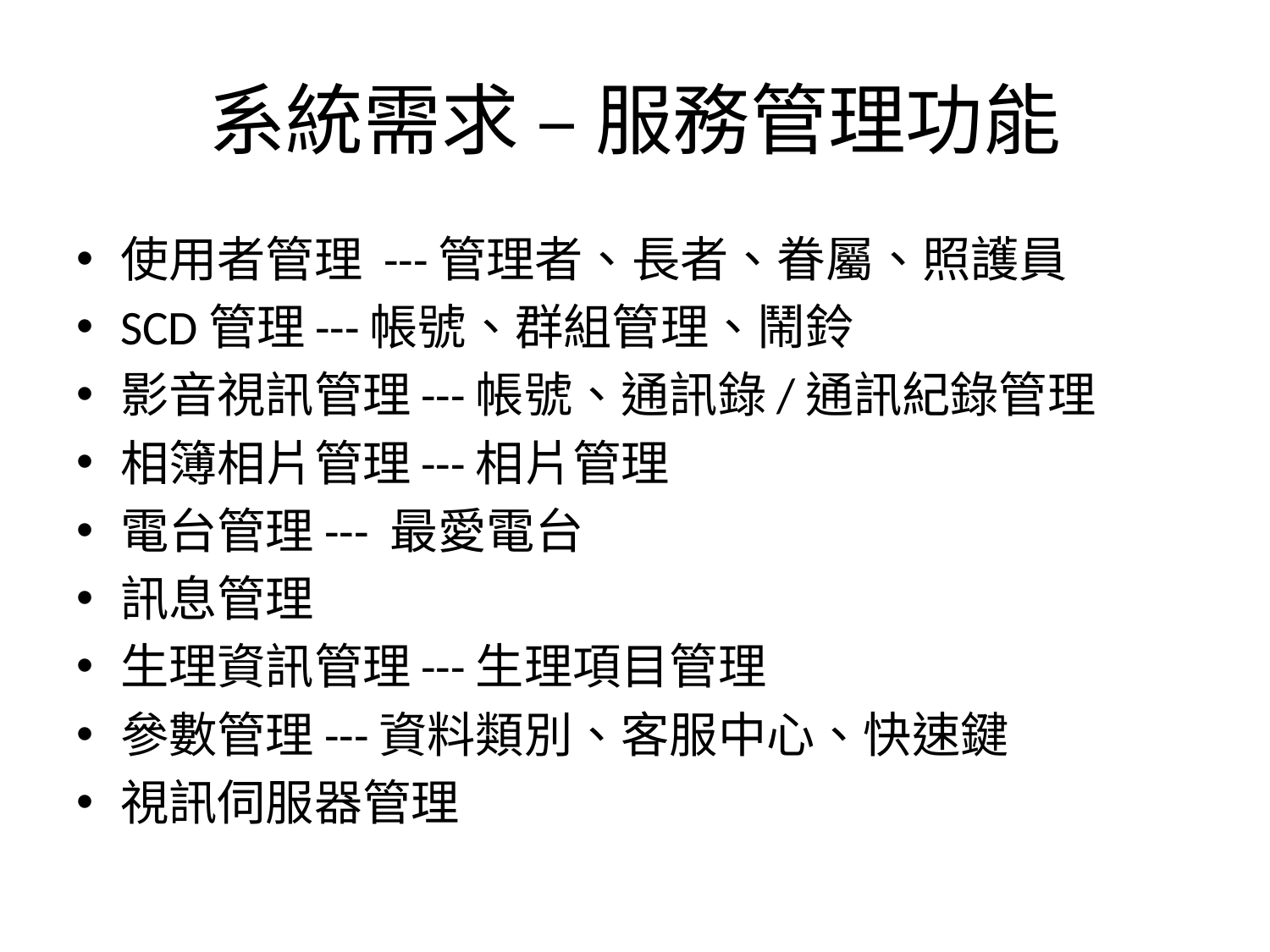

# 系統需求 – 服務管理功能
使用者管理 ---管理者、長者、眷屬、照護員
SCD管理---帳號、群組管理、鬧鈴
影音視訊管理---帳號、通訊錄/通訊紀錄管理
相簿相片管理---相片管理
電台管理--- 最愛電台
訊息管理
生理資訊管理---生理項目管理
參數管理---資料類別、客服中心、快速鍵
視訊伺服器管理